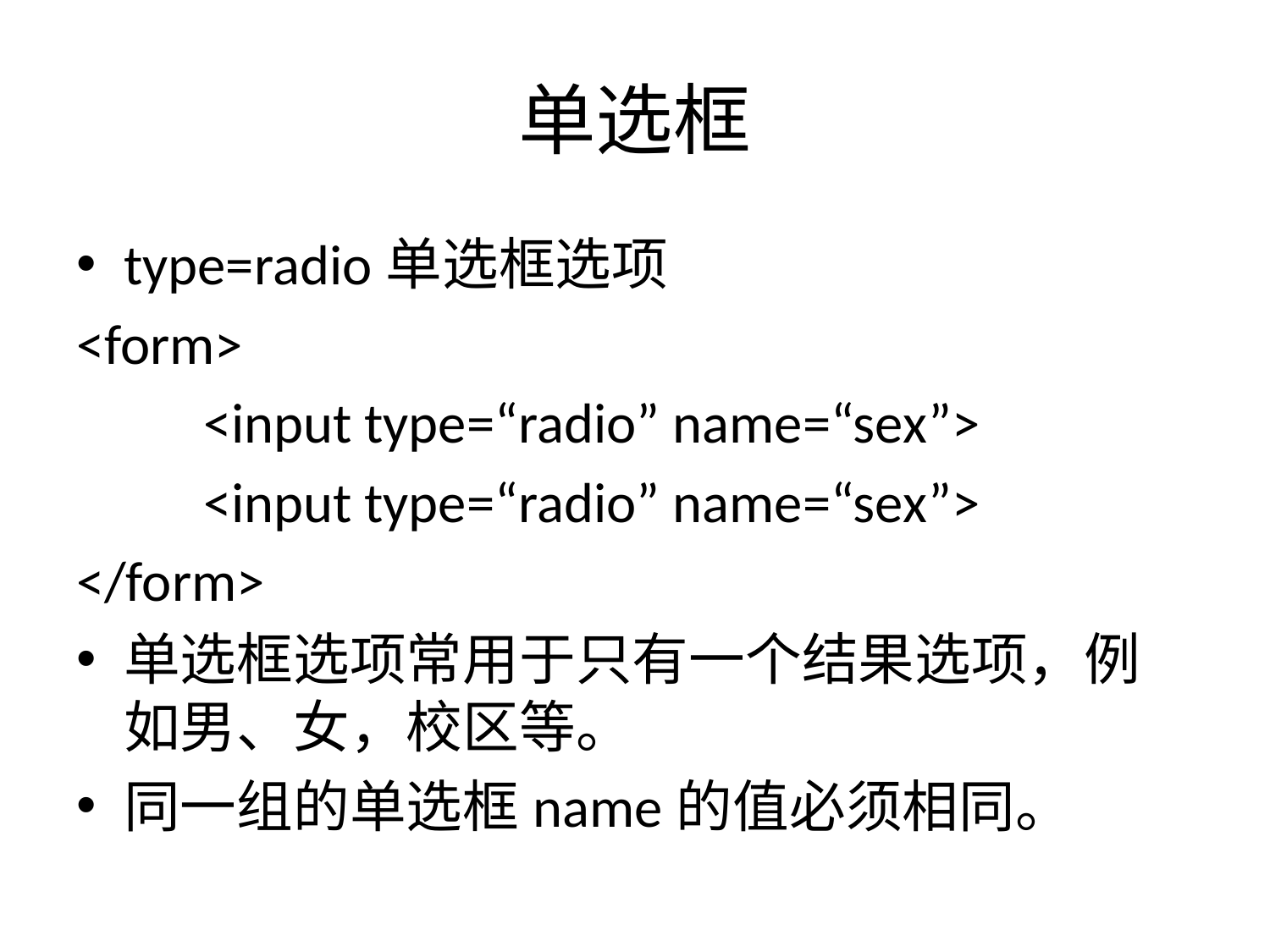

# 单选框
type=radio单选框选项
<form>
	<input type=“radio” name=“sex”>
	<input type=“radio” name=“sex”>
</form>
单选框选项常用于只有一个结果选项，例如男、女，校区等。
同一组的单选框name的值必须相同。